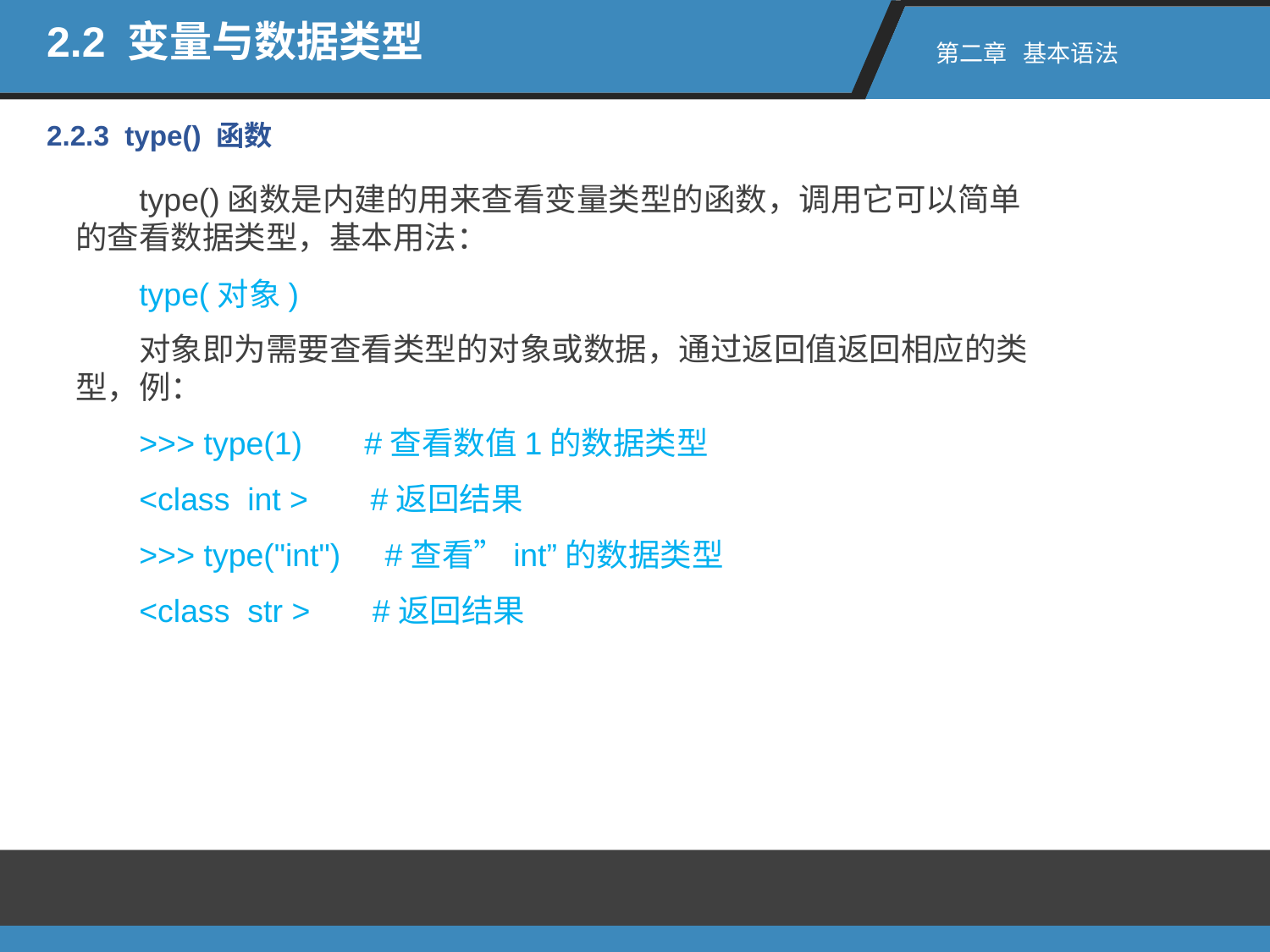

2.2 变量与数据类型
第二章   基本语法
2.2.3  type() 函数
type()函数是内建的用来查看变量类型的函数，调用它可以简单的查看数据类型，基本用法：
type(对象)
对象即为需要查看类型的对象或数据，通过返回值返回相应的类型，例：
>>> type(1)       #查看数值1的数据类型
<class  int >       #返回结果
>>> type("int")     #查看”int”的数据类型
<class  str >       #返回结果